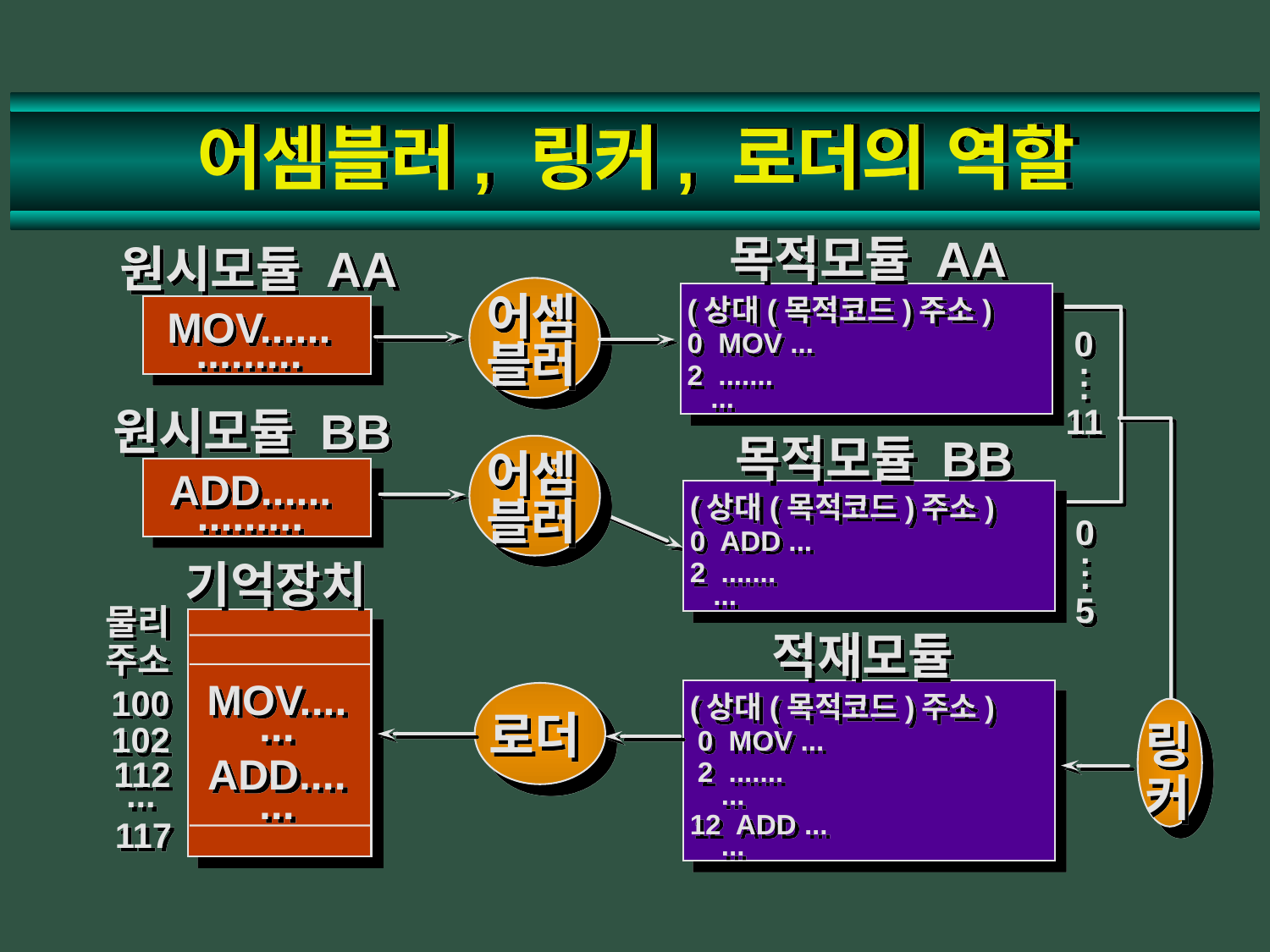

# 어셈블러, 링커, 로더의 역할
목적모듈 AA
원시모듈 AA

(상대(목적코드)주소)
0  MOV ...
2  .......
   ...
어셈
블러

MOV......
.........
0
.
.
.
11

원시모듈 BB

목적모듈 BB

어셈
블러

ADD......
.........

(상대(목적코드)주소)
0  ADD ...
2  .......
   ...

0
.
.
.
5

기억장치
물리
주소

적재모듈

100
MOV....
...
ADD....
...

(상대(목적코드)주소)
 0  MOV ...
 2  .......
    ...
12  ADD ...
    ...

로더
링
커
102

112

...
117